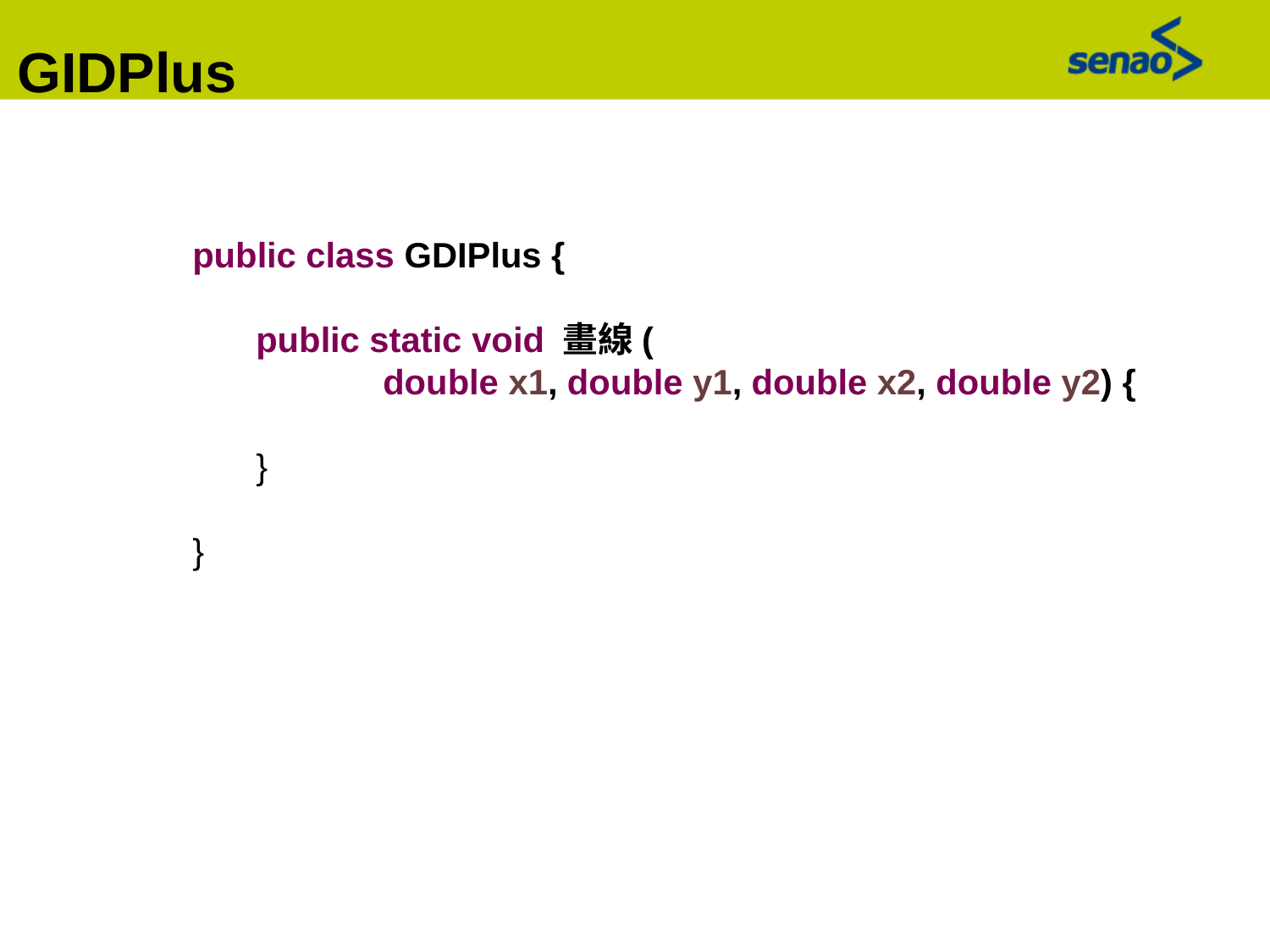

GIDPlus
public class GDIPlus {

public static void 畫線(
	double x1, double y1, double x2, double y2) {

}

}